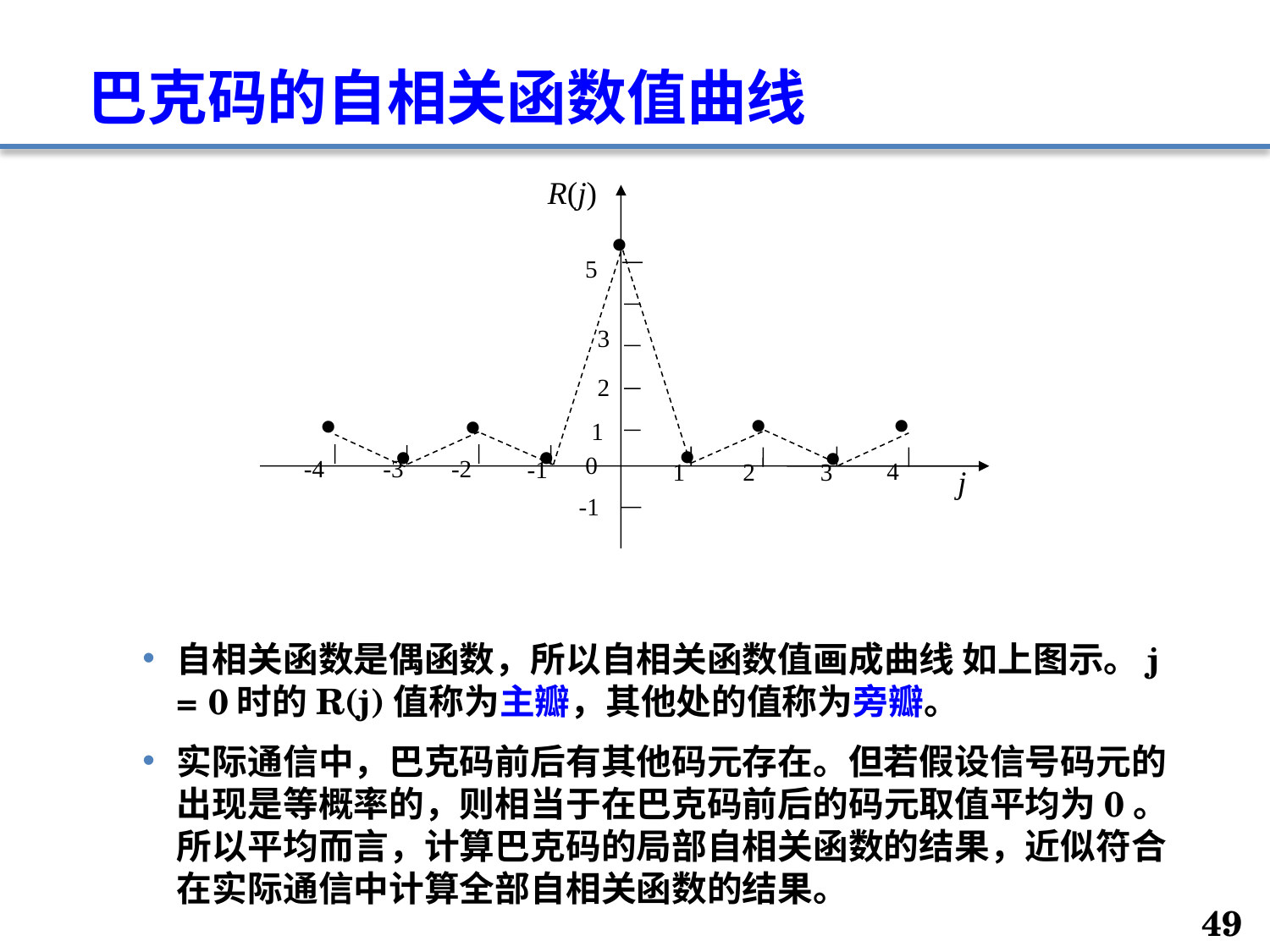

# 巴克码的自相关函数值曲线

自相关函数是偶函数，所以自相关函数值画成曲线 如上图示。j = 0时的R(j)值称为主瓣，其他处的值称为旁瓣。
实际通信中，巴克码前后有其他码元存在。但若假设信号码元的出现是等概率的，则相当于在巴克码前后的码元取值平均为0。所以平均而言，计算巴克码的局部自相关函数的结果，近似符合在实际通信中计算全部自相关函数的结果。
R(j)
5

1

•
•
•
•
j

-1

-4
-3
-2
-1
4
1
2
3

•
•
•
•
•
3

2

0

49